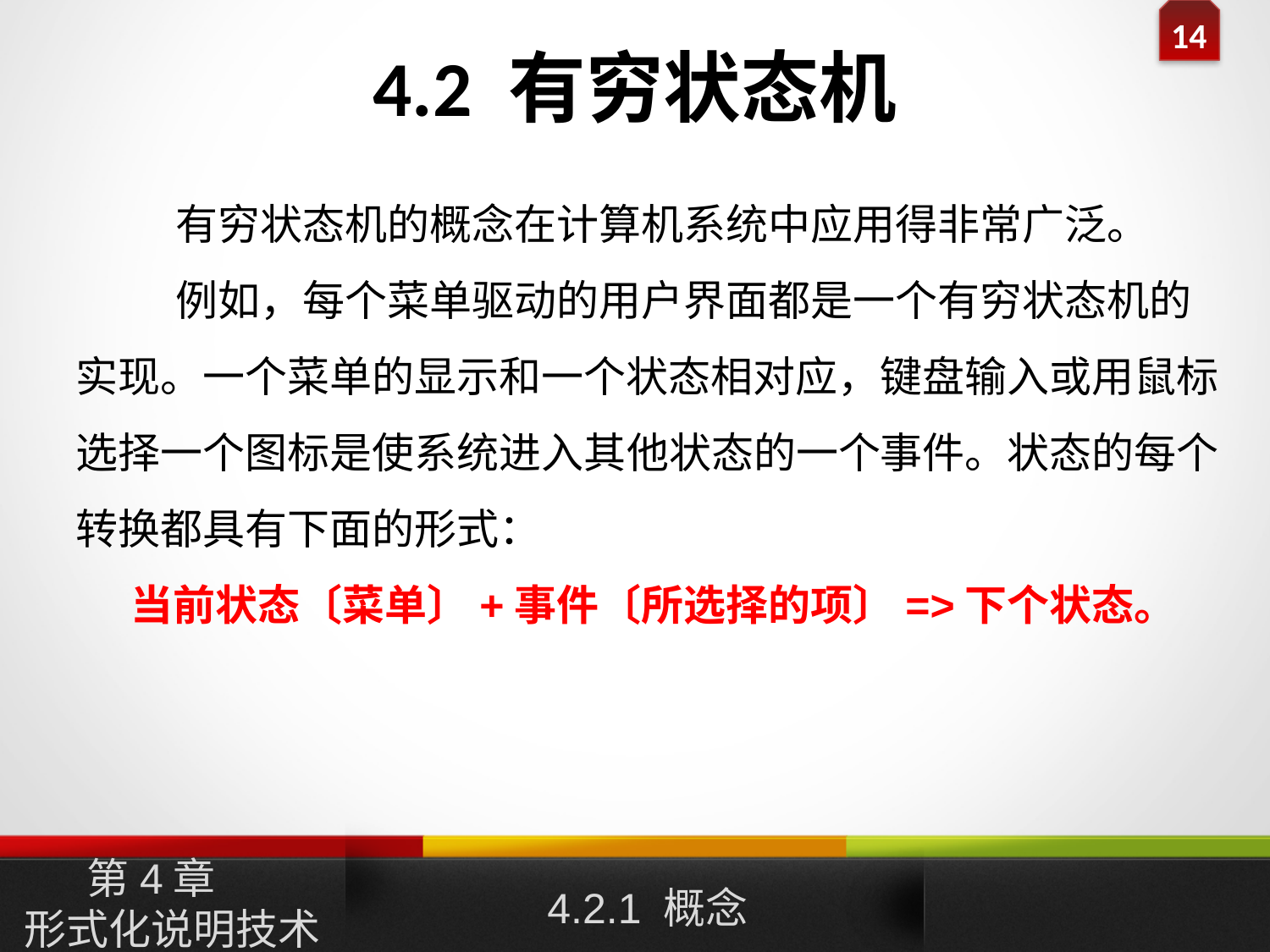

# 4.2 有穷状态机
有穷状态机的概念在计算机系统中应用得非常广泛。
例如，每个菜单驱动的用户界面都是一个有穷状态机的实现。一个菜单的显示和一个状态相对应，键盘输入或用鼠标选择一个图标是使系统进入其他状态的一个事件。状态的每个转换都具有下面的形式：
当前状态〔菜单〕+事件〔所选择的项〕=>下个状态。

第4章
形式化说明技术
4.2.1 概念